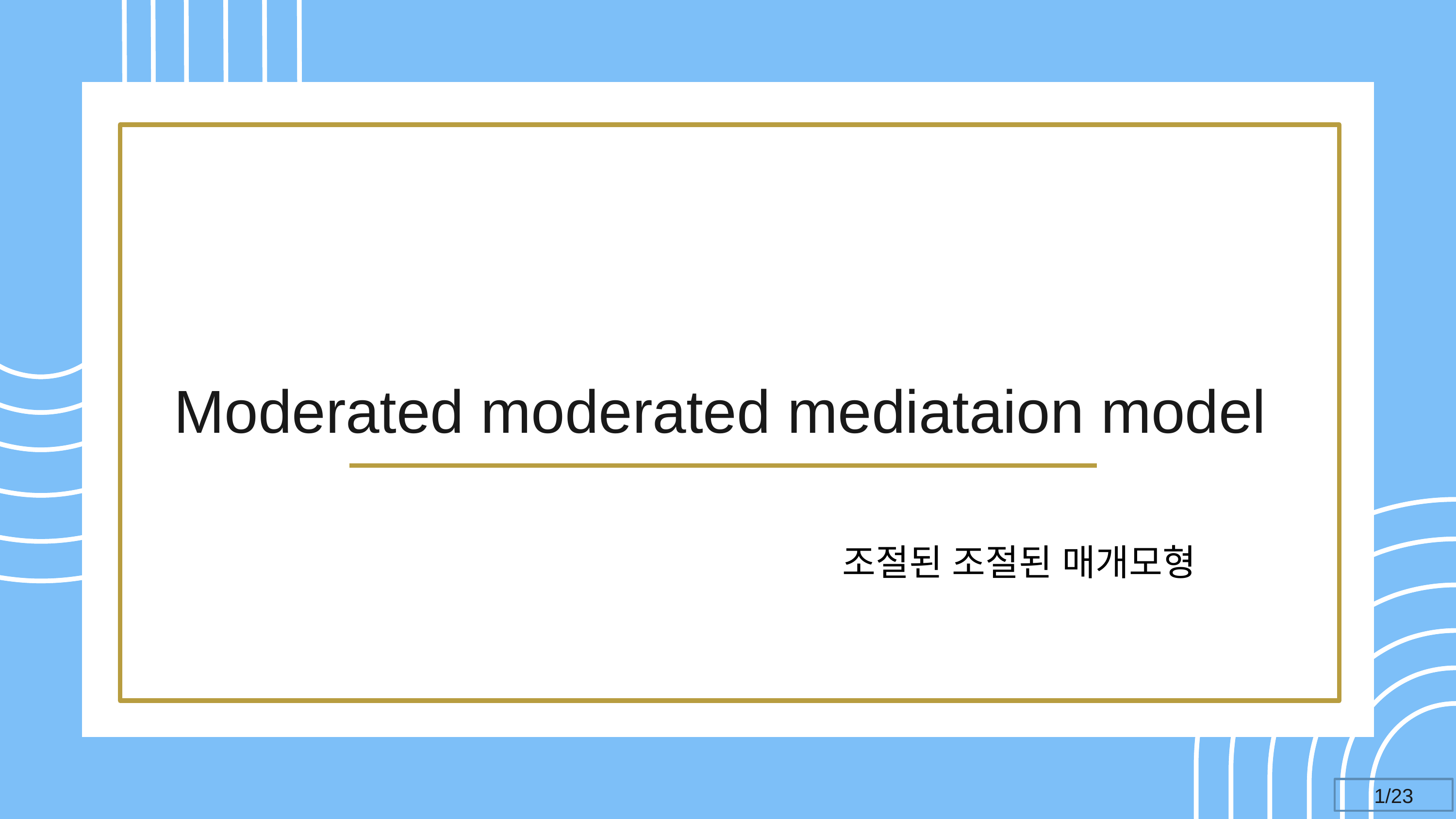

Moderated moderated mediataion model

조절된 조절된 매개모형
1/23